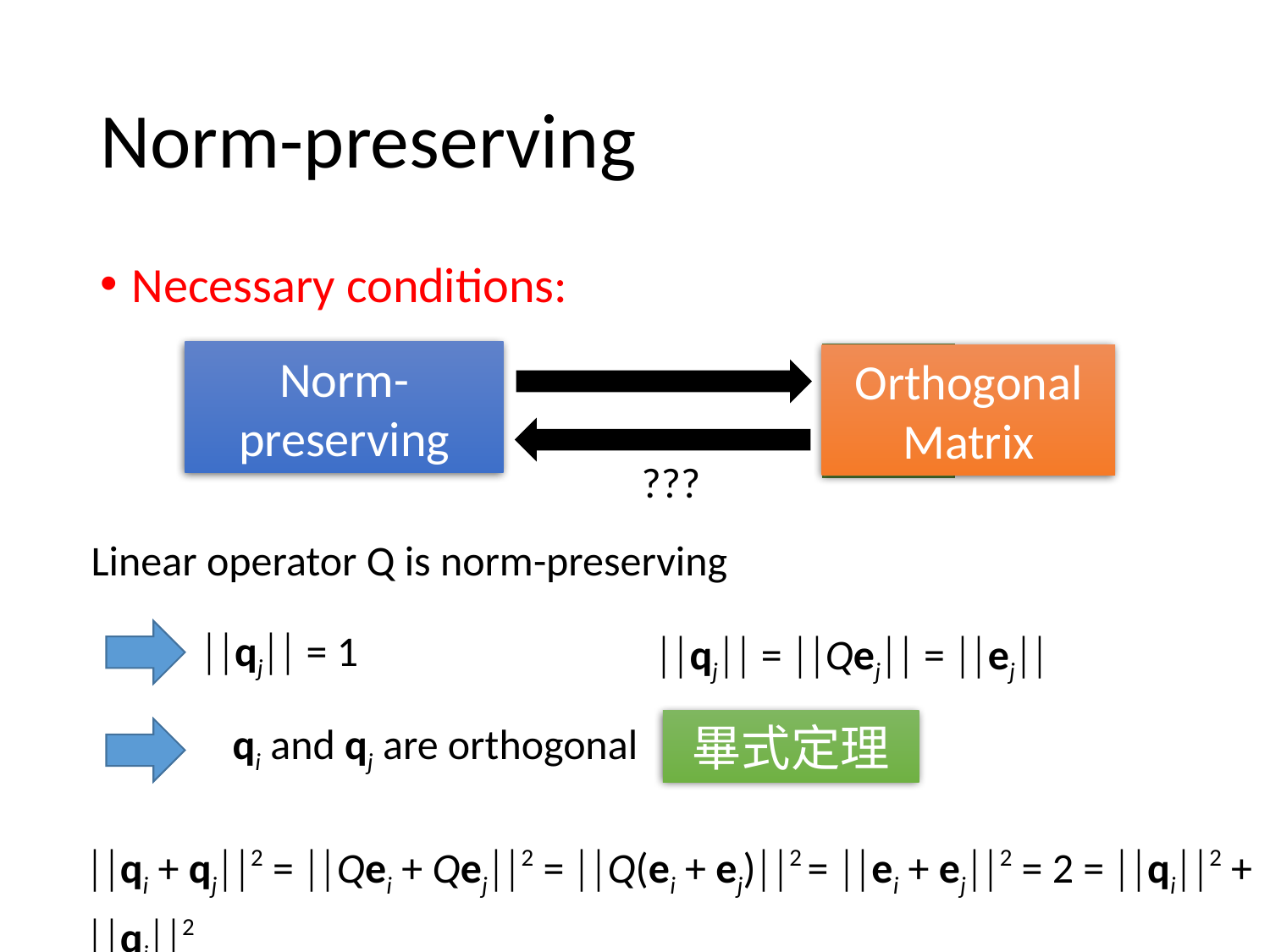

# Norm-preserving
Necessary conditions:
Norm-preserving
Orthogonal Matrix
?

???
Linear operator Q is norm-preserving
||qj|| = 1

||qj|| = ||Qej|| = ||ej||
畢式定理
qi and qj are orthogonal

||qi + qj||2 = ||Qei + Qej||2 = ||Q(ei + ej)||2 = ||ei + ej||2 = 2 = ||qi||2 + ||qj||2